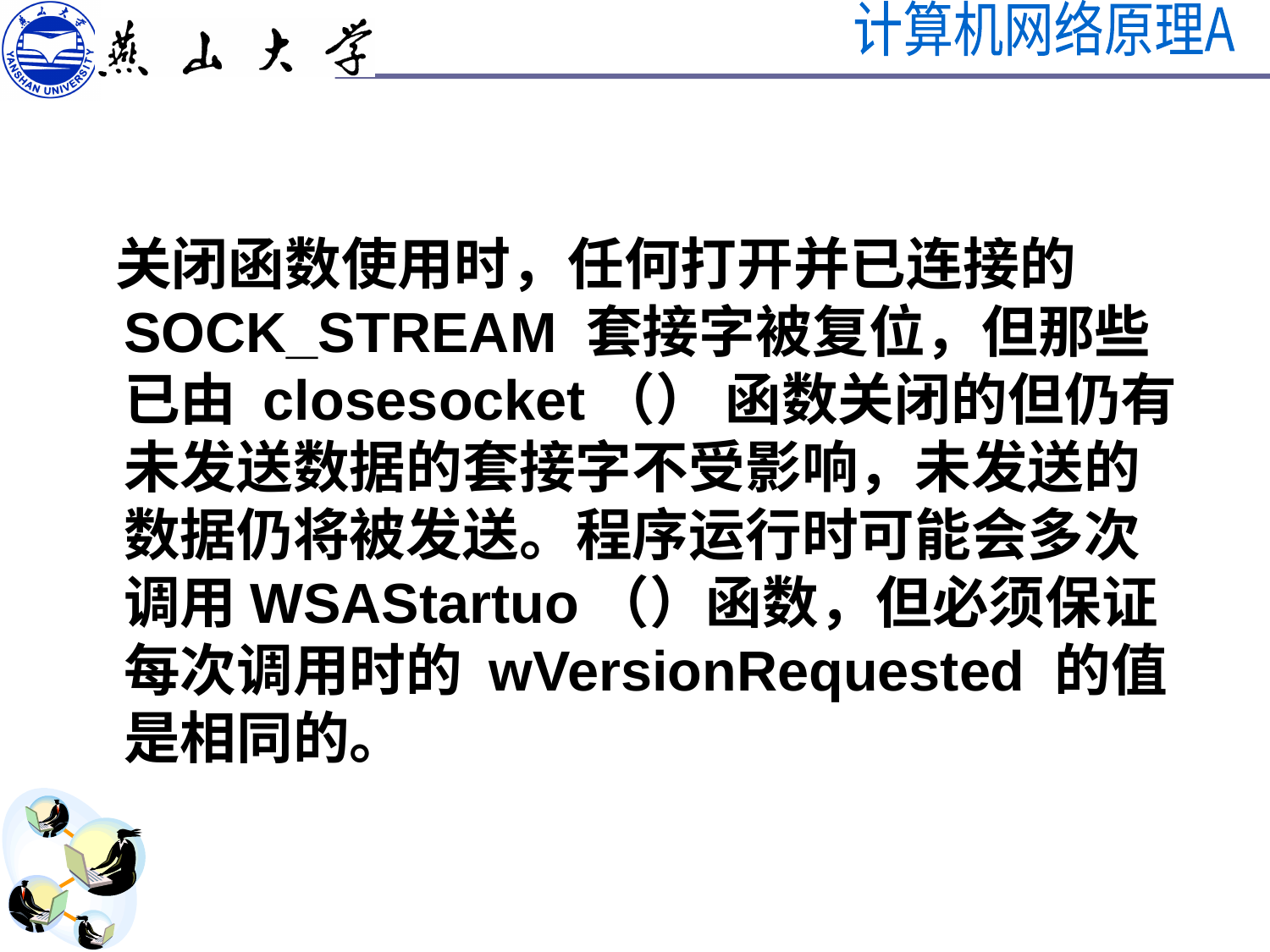

#
  关闭函数使用时，任何打开并已连接的 SOCK_STREAM 套接字被复位，但那些已由 closesocket（） 函数关闭的但仍有未发送数据的套接字不受影响，未发送的数据仍将被发送。程序运行时可能会多次调用WSAStartuo（）函数，但必须保证每次调用时的 wVersionRequested 的值是相同的。